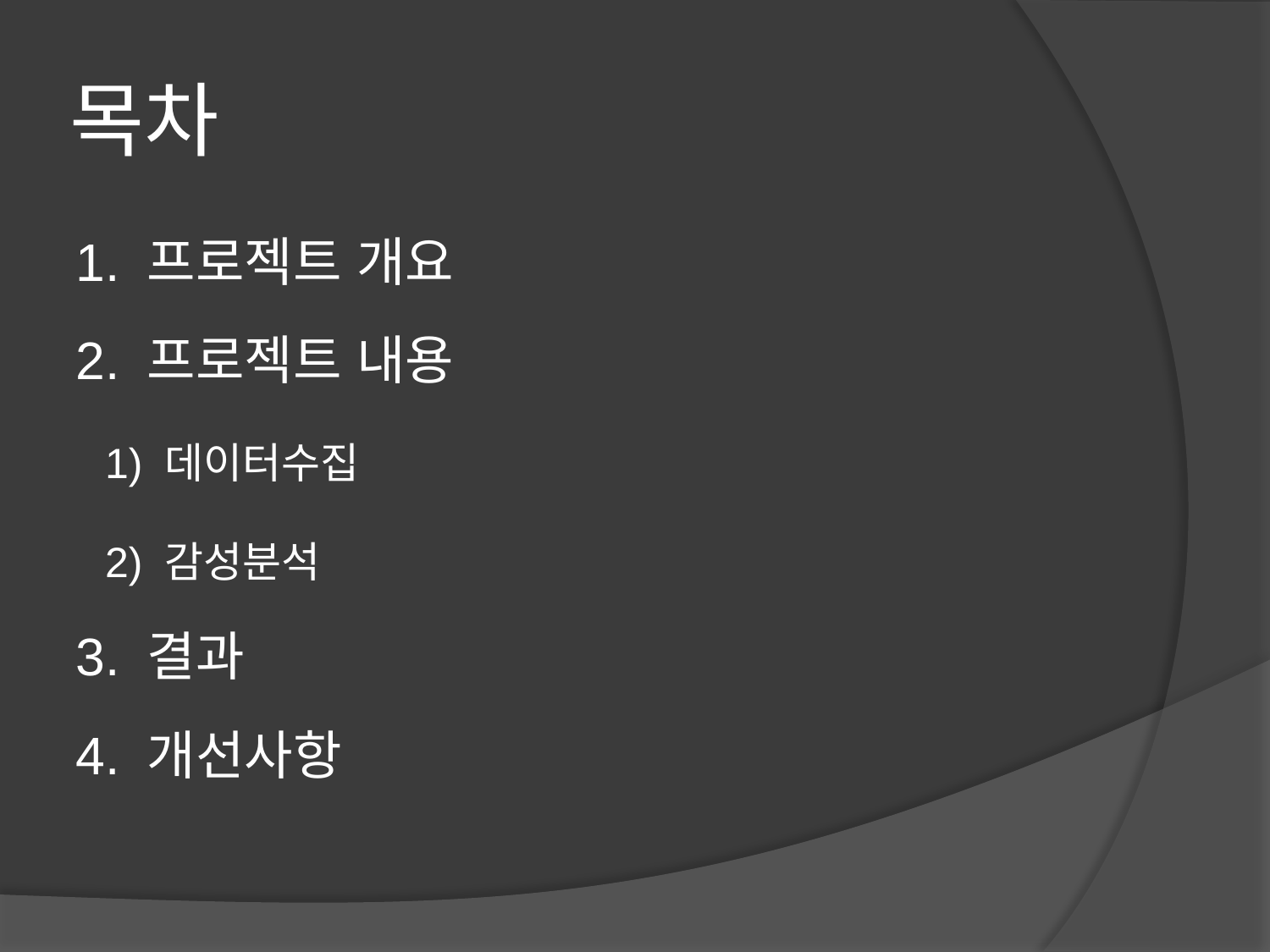

# 목차
1. 프로젝트 개요
2. 프로젝트 내용
  1) 데이터수집
  2) 감성분석
3. 결과
4. 개선사항